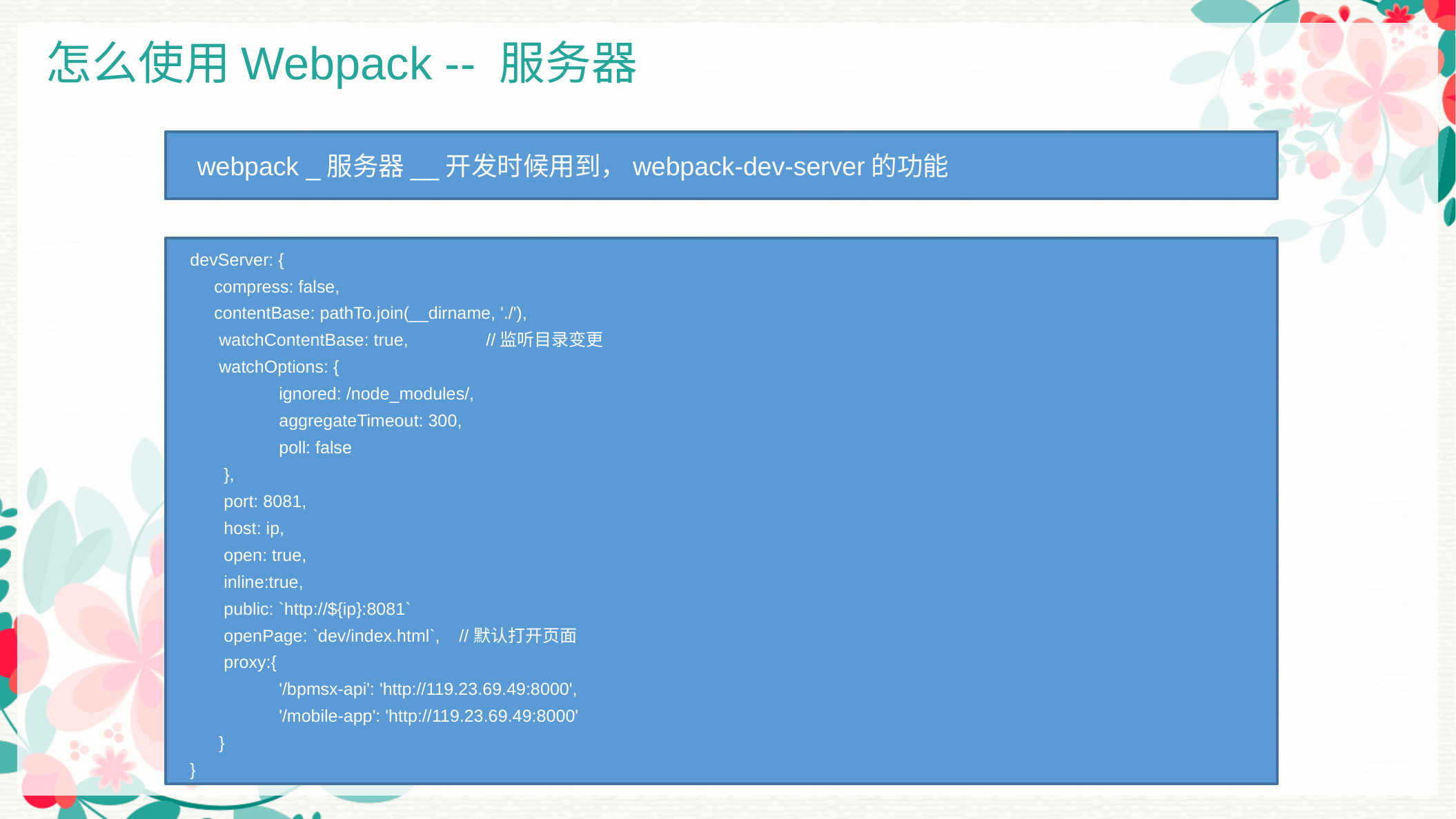

怎么使用Webpack -- 服务器
   webpack _服务器__开发时候用到，webpack-dev-server的功能
   devServer: {
        compress: false,
        contentBase: pathTo.join(__dirname, './'),
         watchContentBase: true,	//监听目录变更
         watchOptions: {
	ignored: /node_modules/,
	aggregateTimeout: 300,
	poll: false
          },
          port: 8081,
          host: ip,
          open: true,
          inline:true,
          public: `http://${ip}:8081`
          openPage: `dev/index.html`,    //默认打开页面
          proxy:{
           	'/bpmsx-api': 'http://119.23.69.49:8000',
	'/mobile-app': 'http://119.23.69.49:8000'
         }
   }